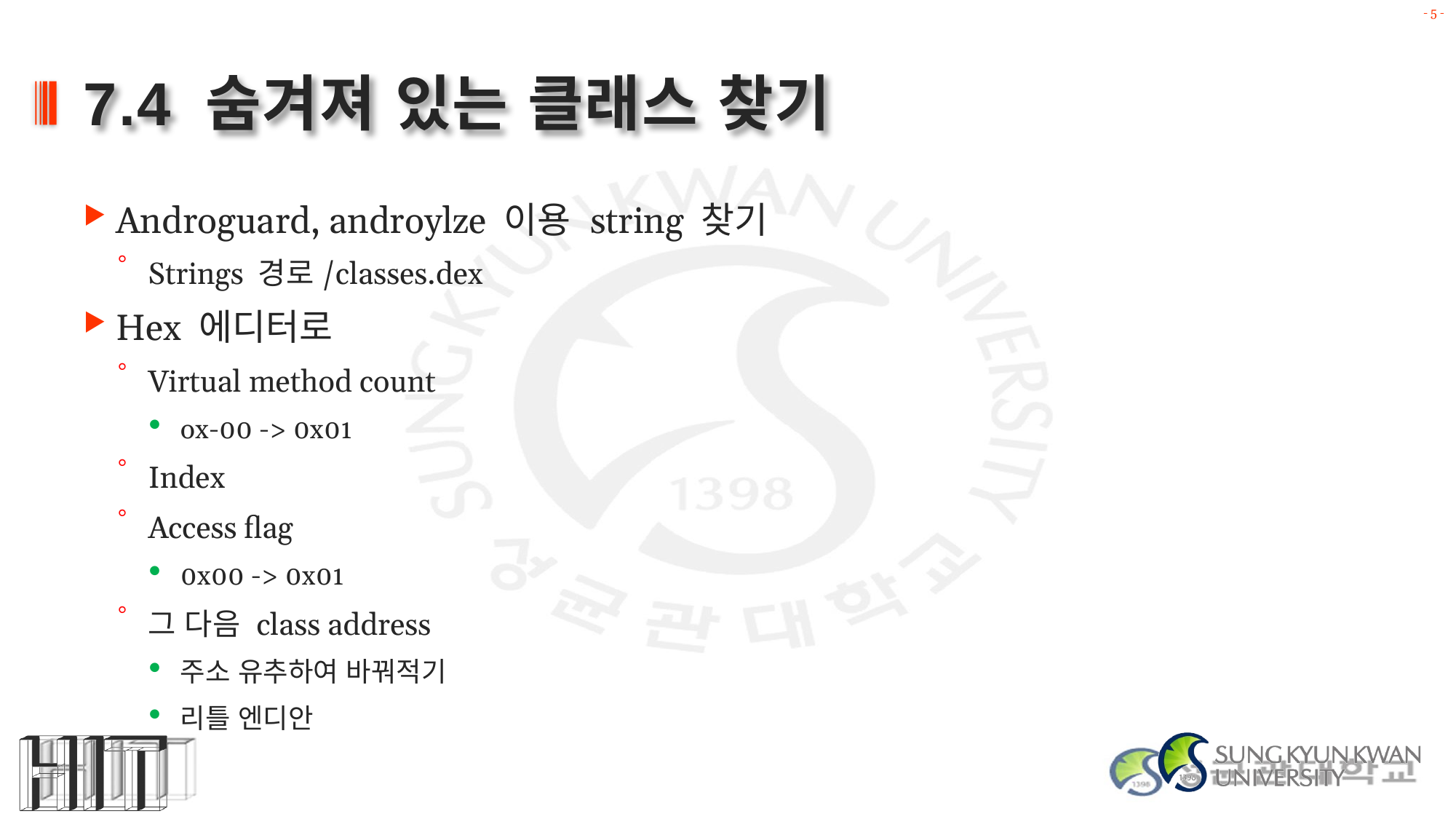

# 7.4 숨겨져 있는 클래스 찾기
Androguard, androylze 이용 string 찾기
Strings 경로/classes.dex
Hex 에디터로
Virtual method count
ox-00 -> 0x01
Index
Access flag
0x00 -> 0x01
그 다음 class address
주소 유추하여 바꿔적기
리틀 엔디안